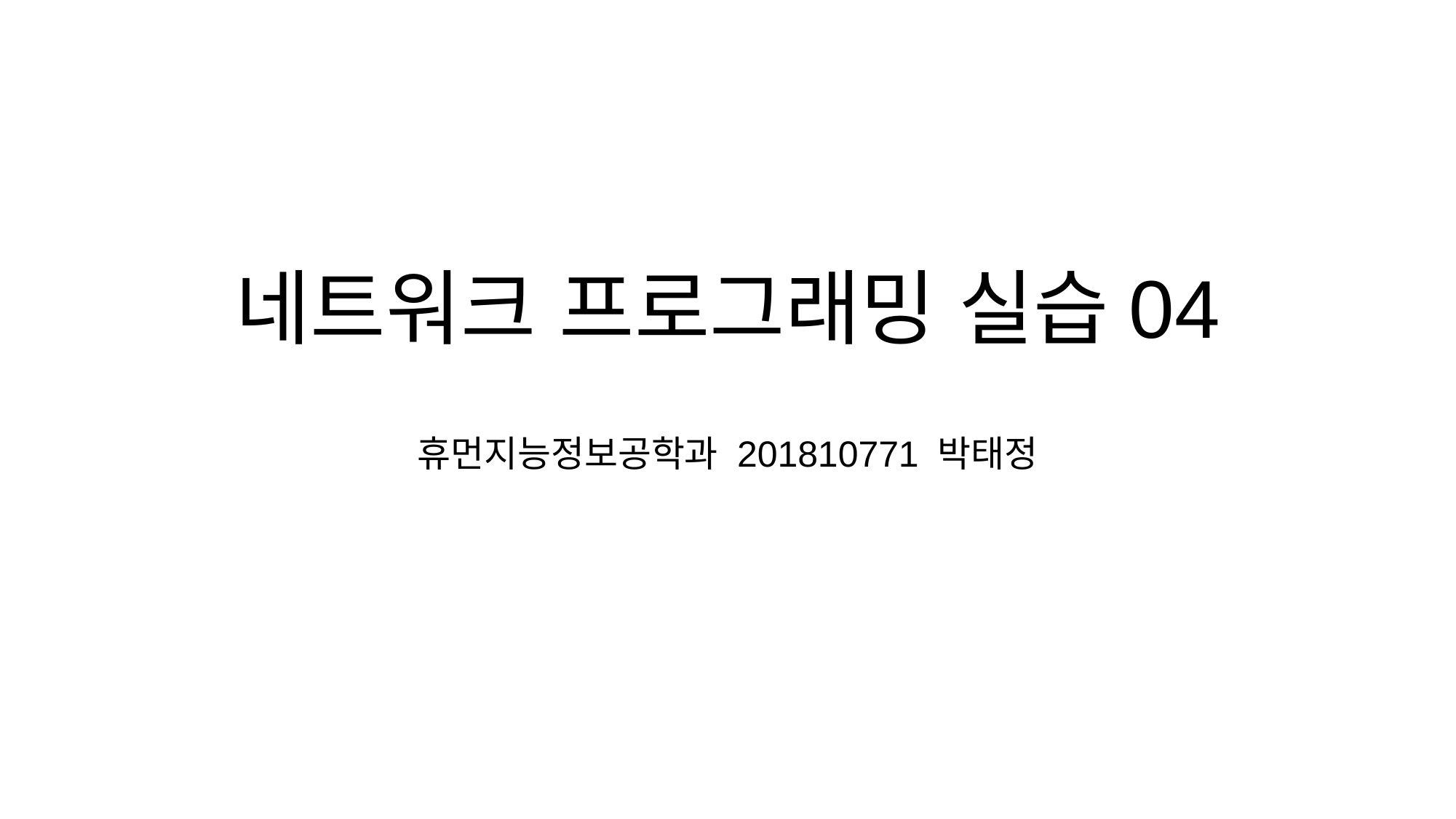

# 네트워크 프로그래밍 실습04
휴먼지능정보공학과 201810771 박태정